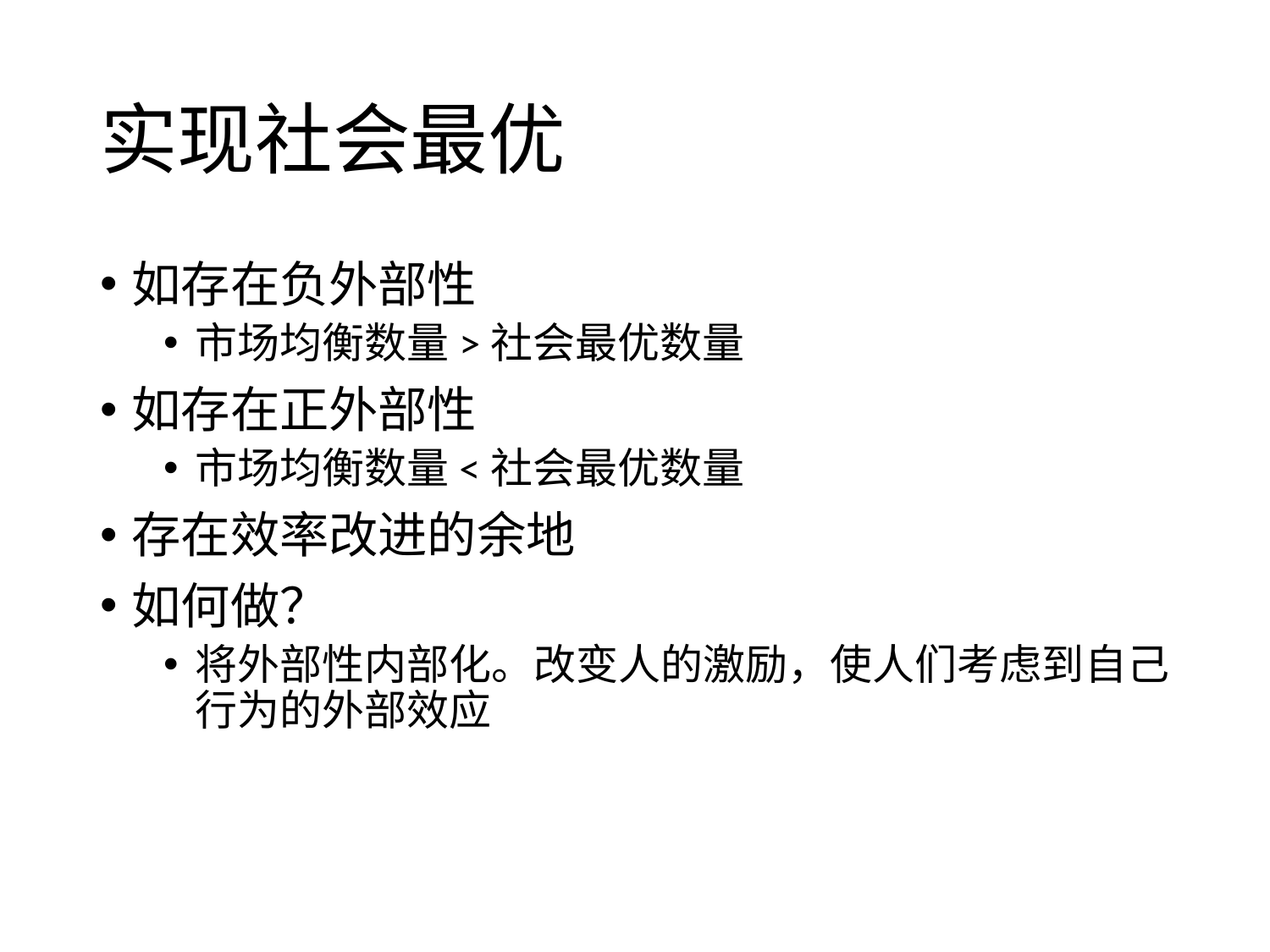

# 实现社会最优
如存在负外部性
市场均衡数量>社会最优数量
如存在正外部性
市场均衡数量<社会最优数量
存在效率改进的余地
如何做？
将外部性内部化。改变人的激励，使人们考虑到自己行为的外部效应